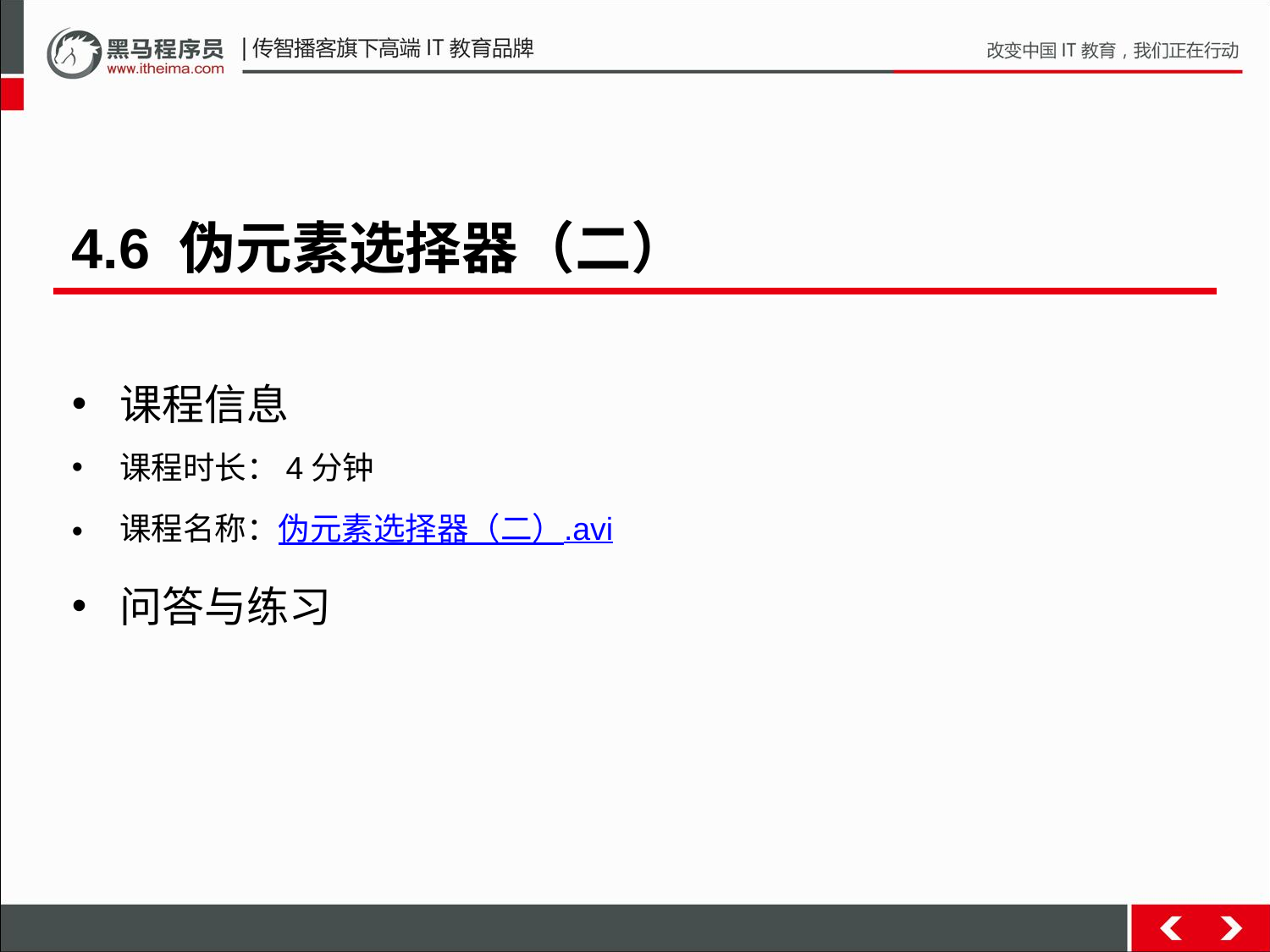

4.6 伪元素选择器（二）
课程信息
课程时长：4分钟
课程名称：伪元素选择器（二）.avi
问答与练习